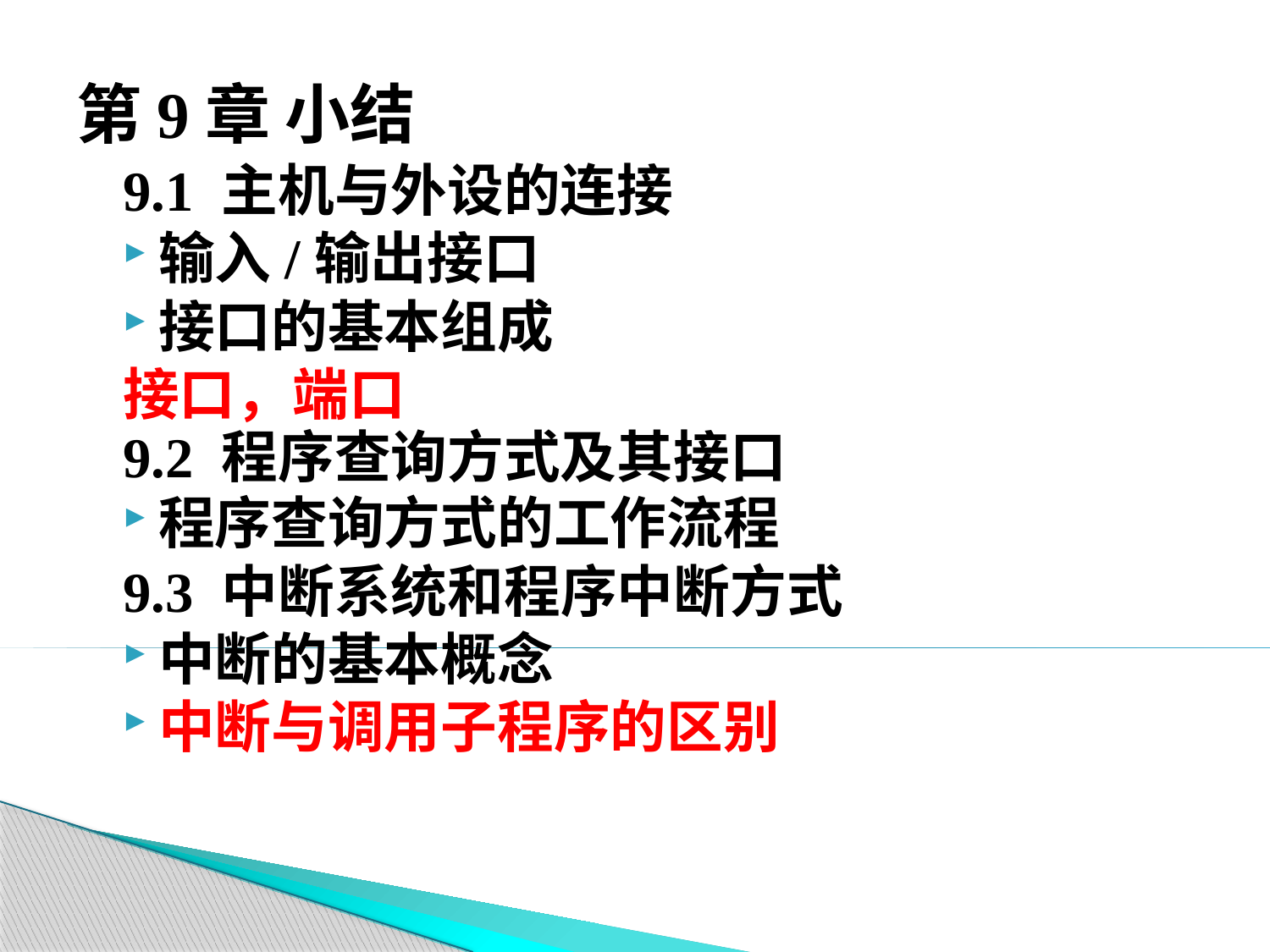

# 第9章 小结
9.1 主机与外设的连接
输入/输出接口
接口的基本组成
接口，端口
9.2 程序查询方式及其接口
程序查询方式的工作流程
9.3 中断系统和程序中断方式
中断的基本概念
中断与调用子程序的区别